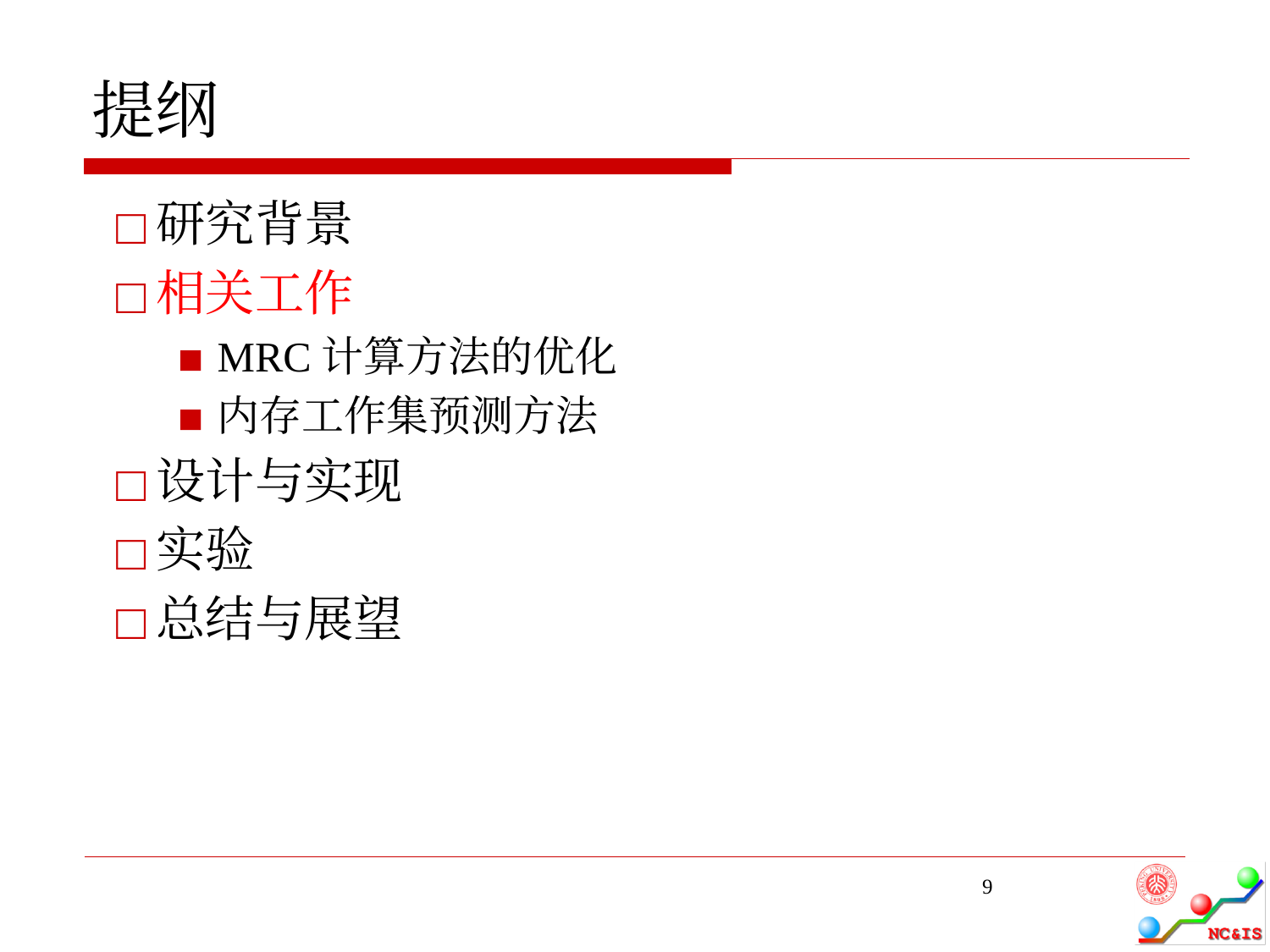

# 提纲
研究背景
相关工作
MRC计算方法的优化
内存工作集预测方法
设计与实现
实验
总结与展望
9